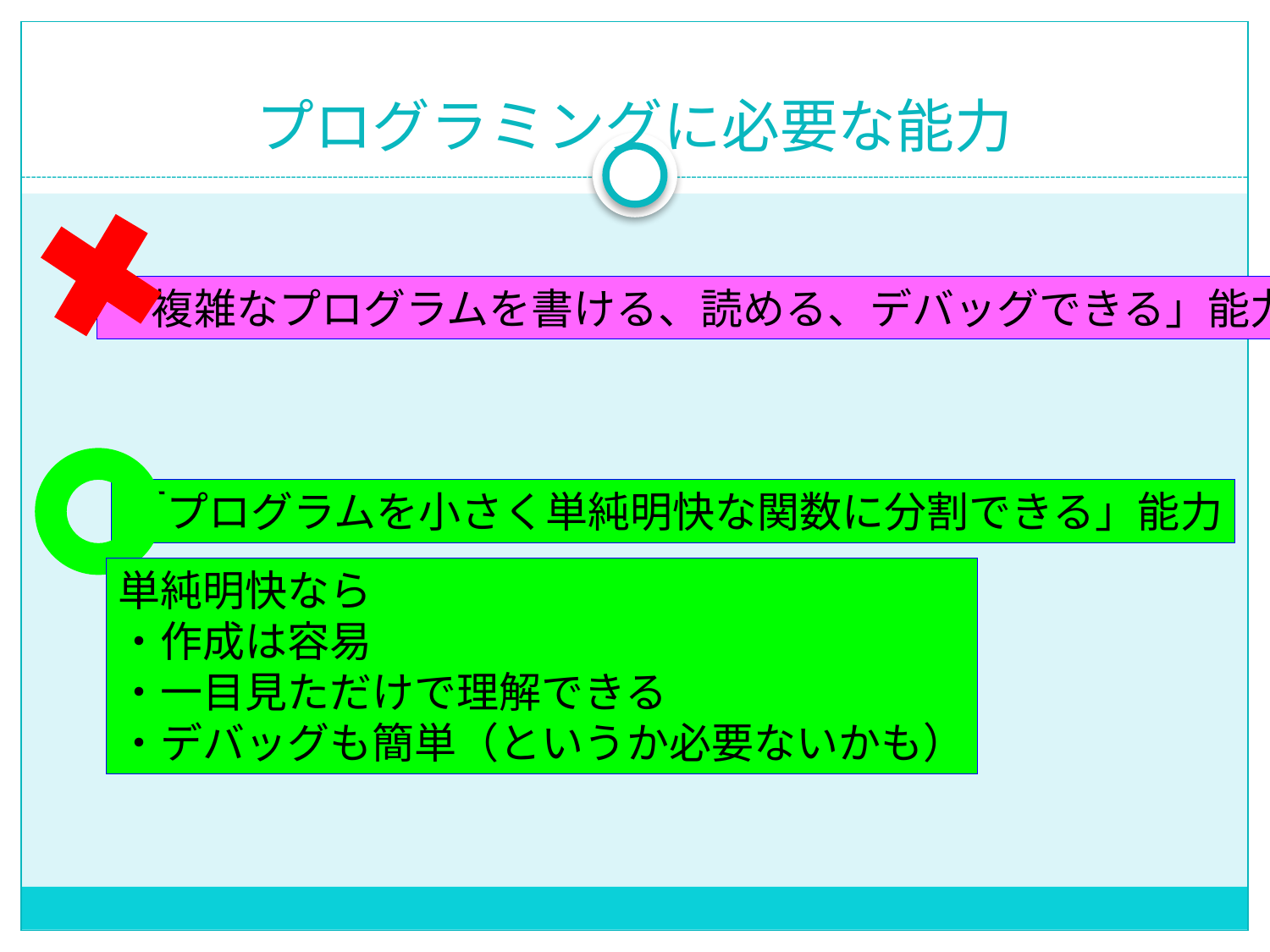

# プログラミングに必要な能力

「複雑なプログラムを書ける、読める、デバッグできる」能力

「プログラムを小さく単純明快な関数に分割できる」能力
単純明快なら
・作成は容易
・一目見ただけで理解できる
・デバッグも簡単（というか必要ないかも）